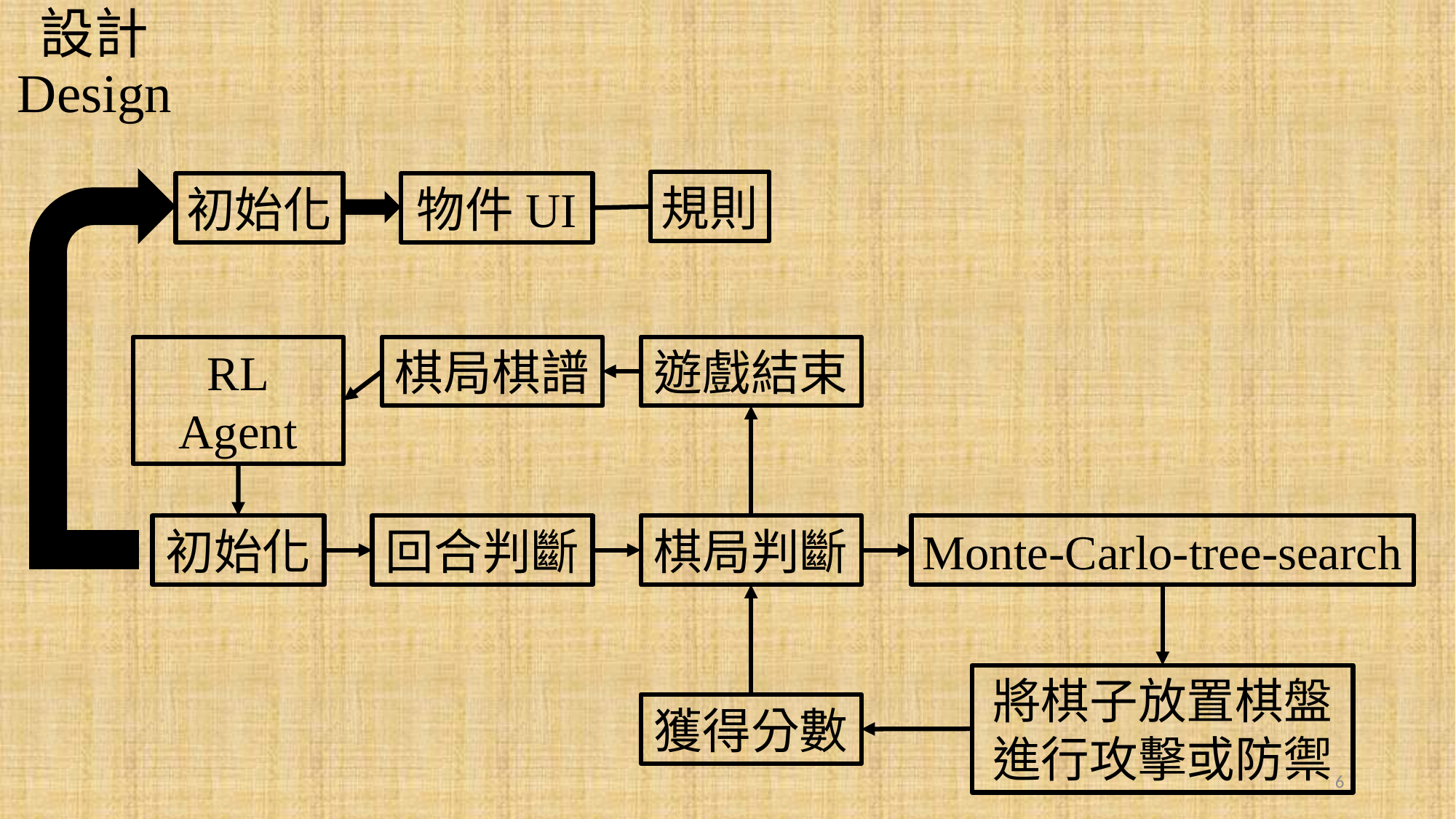

# 設計 Design

規則
物件UI
初始化

RL Agent
棋局棋譜
遊戲結束
Monte-Carlo-tree-search
初始化
回合判斷
棋局判斷
將棋子放置棋盤
進行攻擊或防禦
獲得分數
6